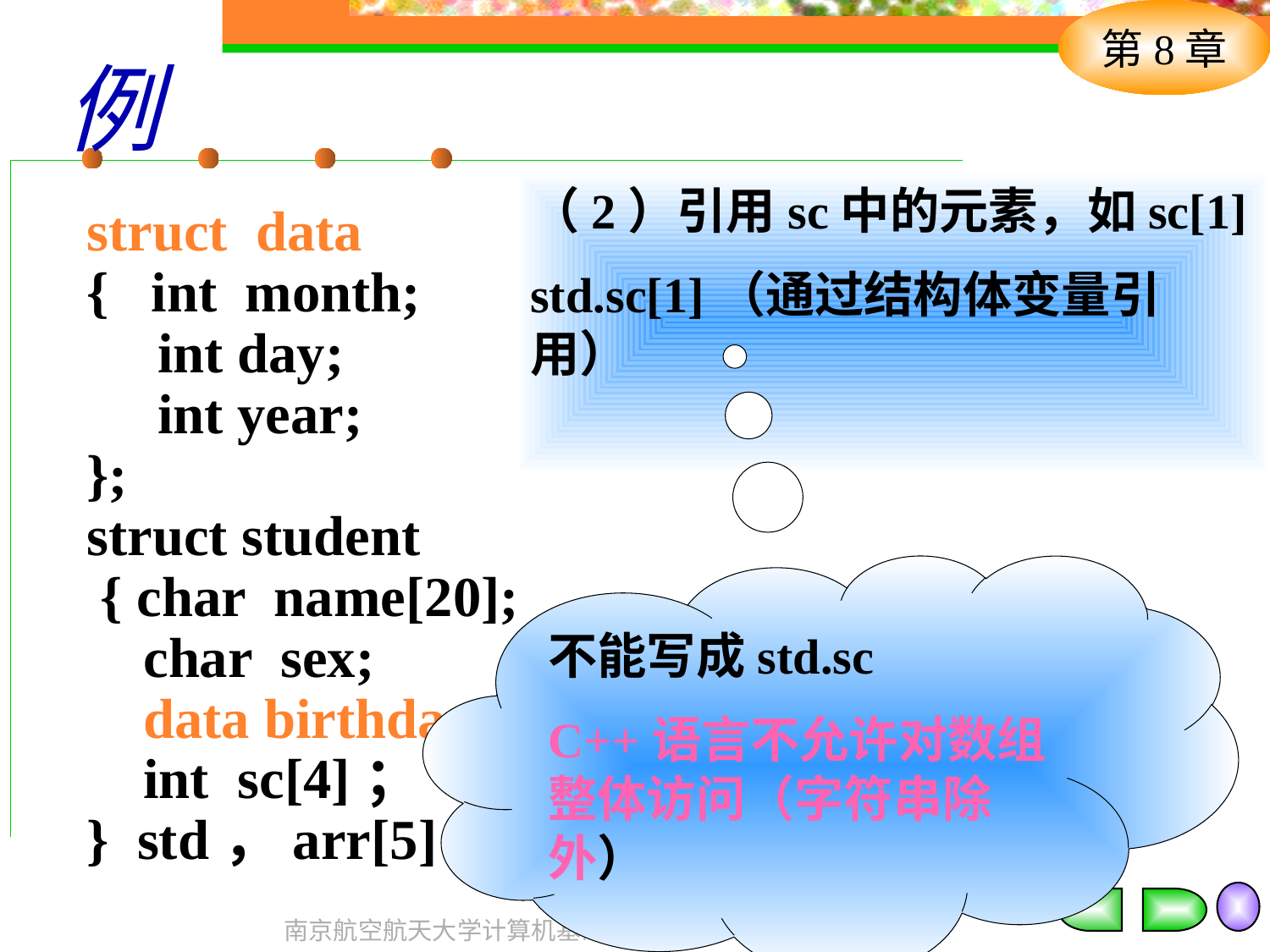

# 例
（2）引用sc中的元素，如sc[1]
std.sc[1]（通过结构体变量引用）

struct  data
{   int  month;
     int day;
     int year;
};
struct student
 { char  name[20];
    char  sex;
    data birthday;
    int  sc[4]；
}  std，arr[5] ；
不能写成std.sc
C++语言不允许对数组整体访问（字符串除外）